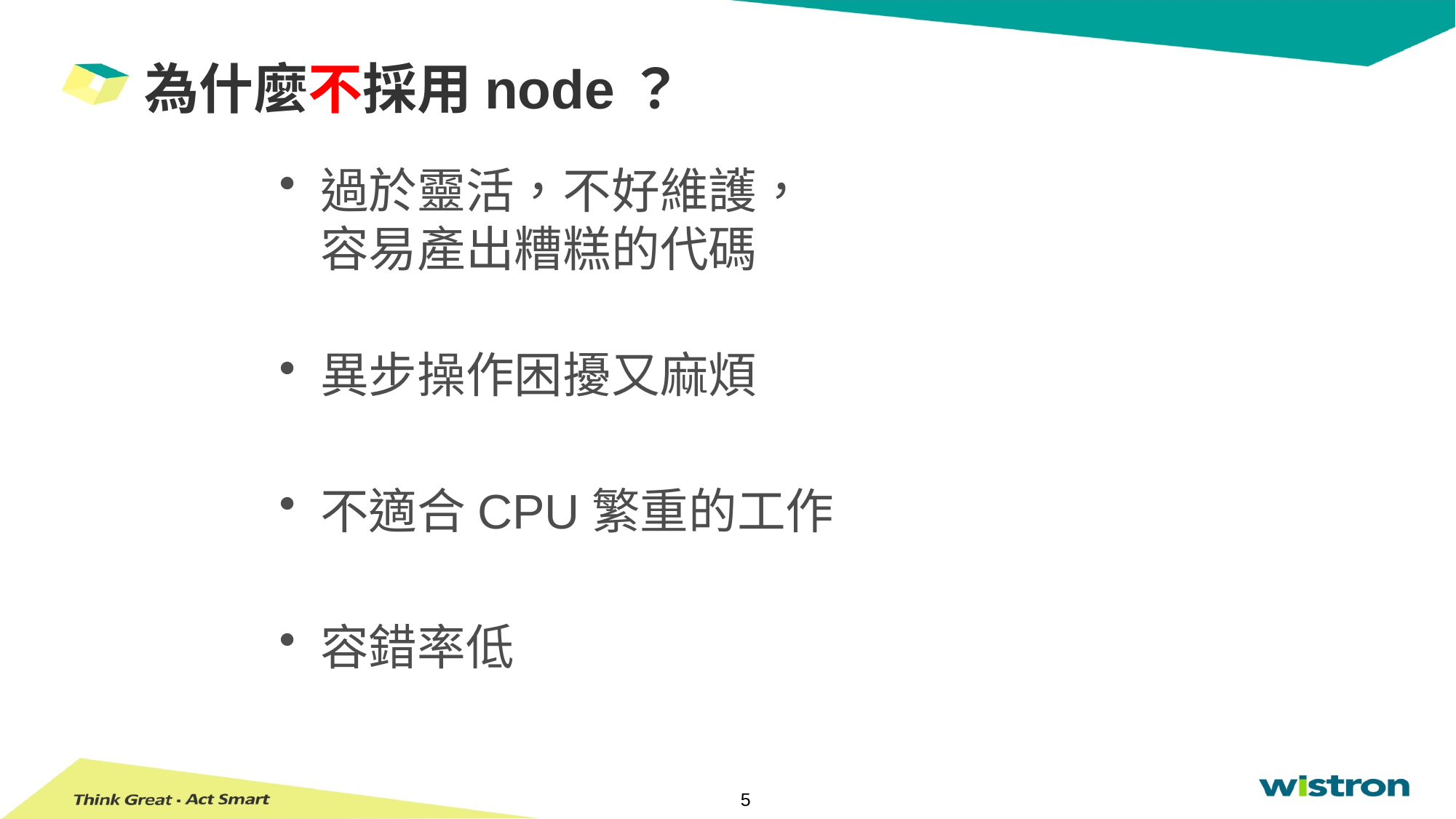

# 為什麼不採用node？
過於靈活，不好維護，
容易產出糟糕的代碼
異步操作困擾又麻煩

不適合CPU繁重的工作

容錯率低
5